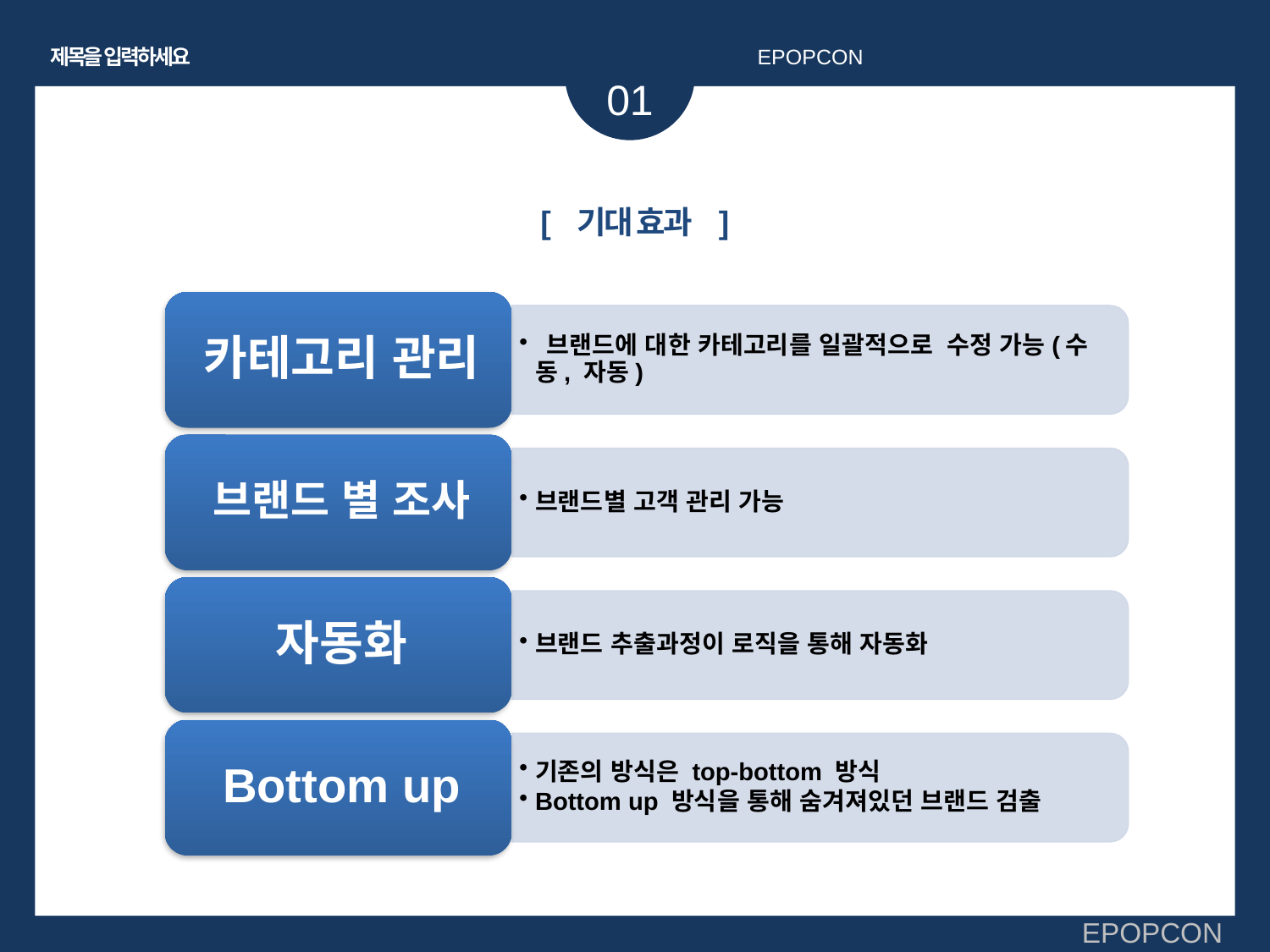

제목을 입력하세요
EPOPCON
01

[   기대 효과   ]
 브랜드에 대한 카테고리를 일괄적으로  수정 가능(수동, 자동)
카테고리 관리
브랜드별 고객 관리 가능
브랜드 별 조사
브랜드 추출과정이 로직을 통해 자동화
자동화
기존의 방식은 top-bottom 방식
Bottom up 방식을 통해 숨겨져있던 브랜드 검출
Bottom up
해결책
EPOPCON